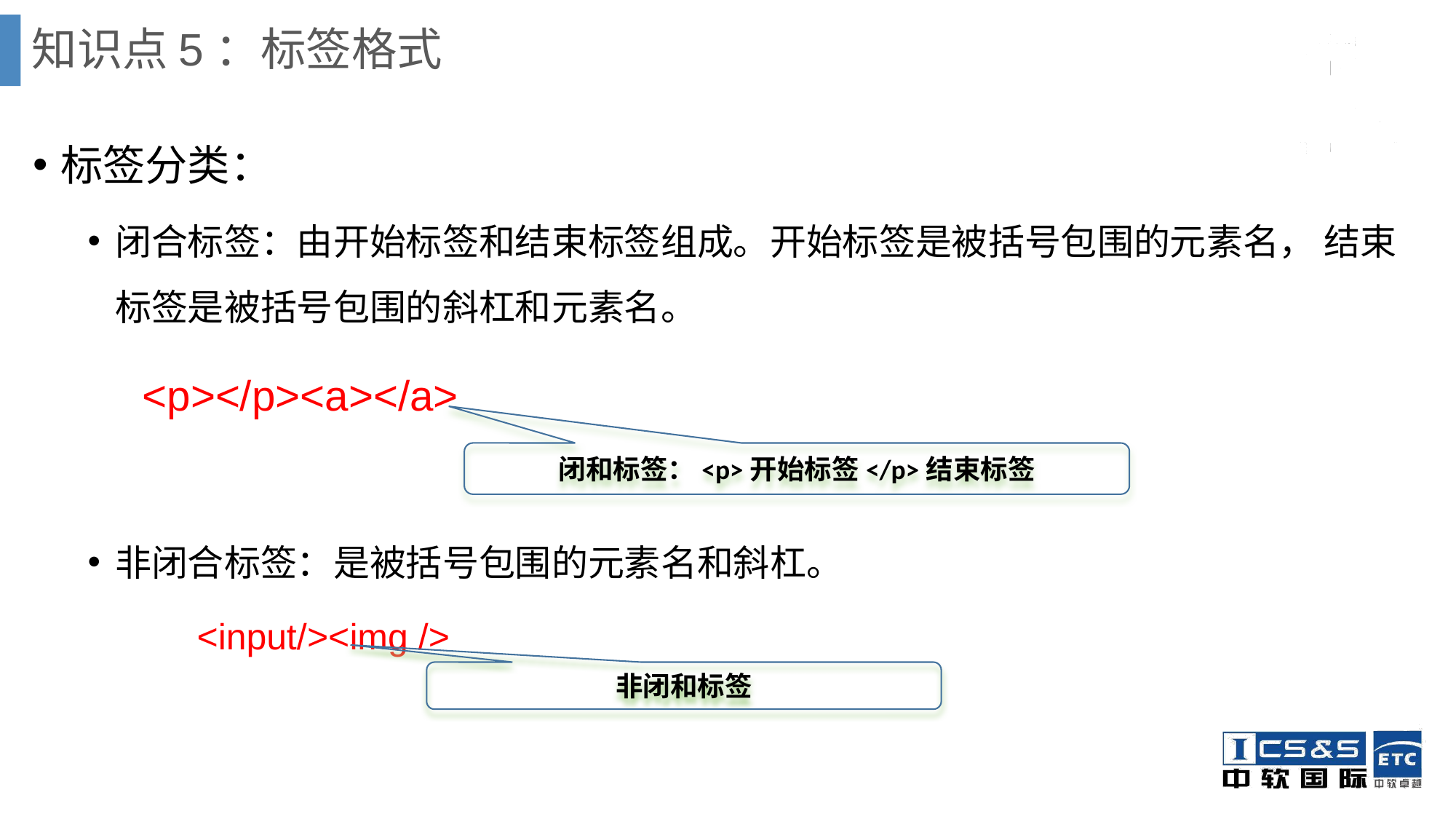

# 知识点5：标签格式
标签分类：
闭合标签：由开始标签和结束标签组成。开始标签是被括号包围的元素名， 结束标签是被括号包围的斜杠和元素名。
	<p></p><a></a>

非闭合标签：是被括号包围的元素名和斜杠。
	<input/><img />
闭和标签：<p>开始标签</p>结束标签
非闭和标签